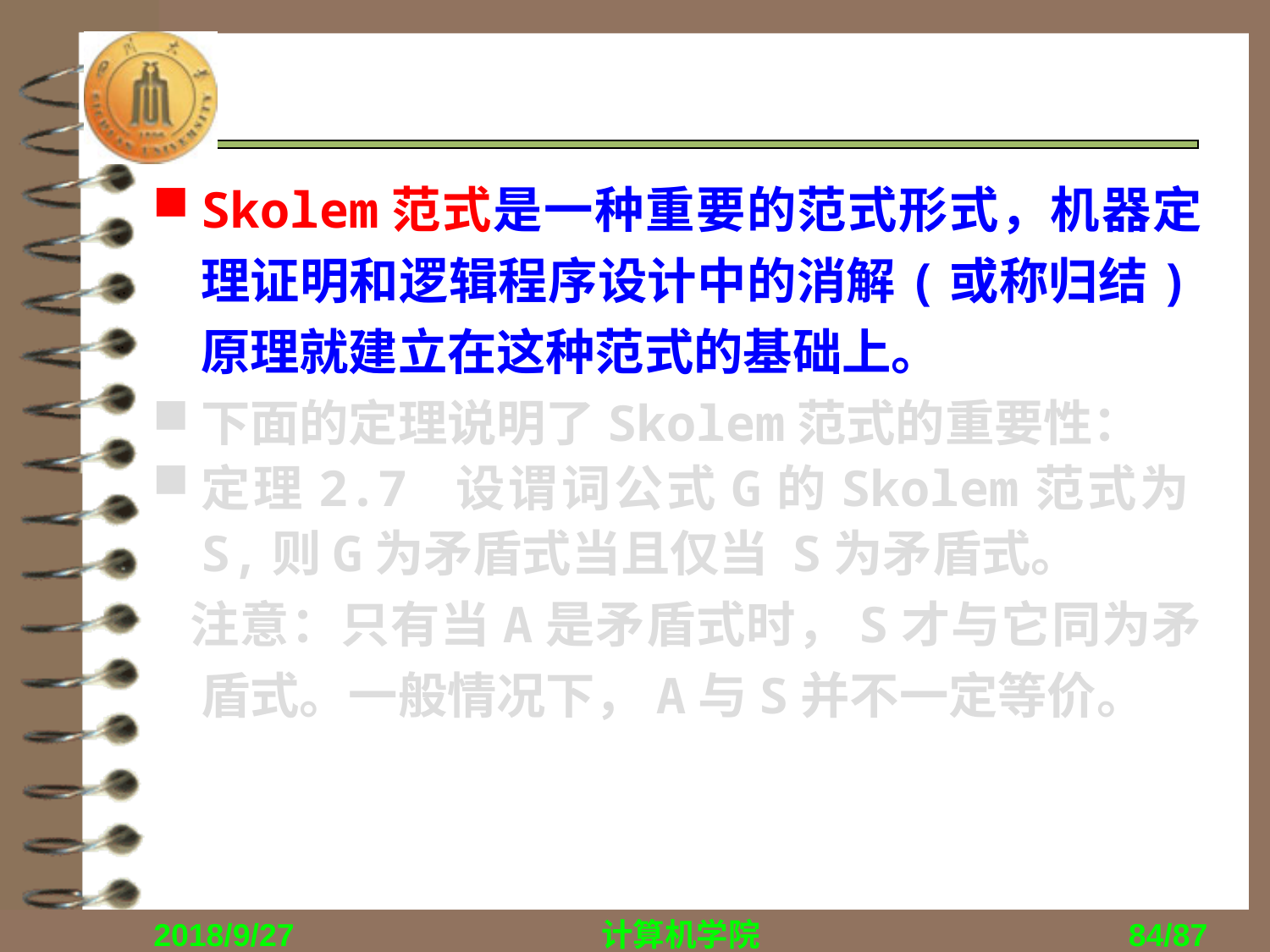

#

Skolem范式是一种重要的范式形式，机器定理证明和逻辑程序设计中的消解(或称归结)原理就建立在这种范式的基础上。
下面的定理说明了Skolem范式的重要性：
定理2.7 设谓词公式G的Skolem范式为S,则G为矛盾式当且仅当 S为矛盾式。
  注意：只有当A是矛盾式时，S才与它同为矛盾式。一般情况下，A与S并不一定等价。
2018/9/27
计算机学院
84/87